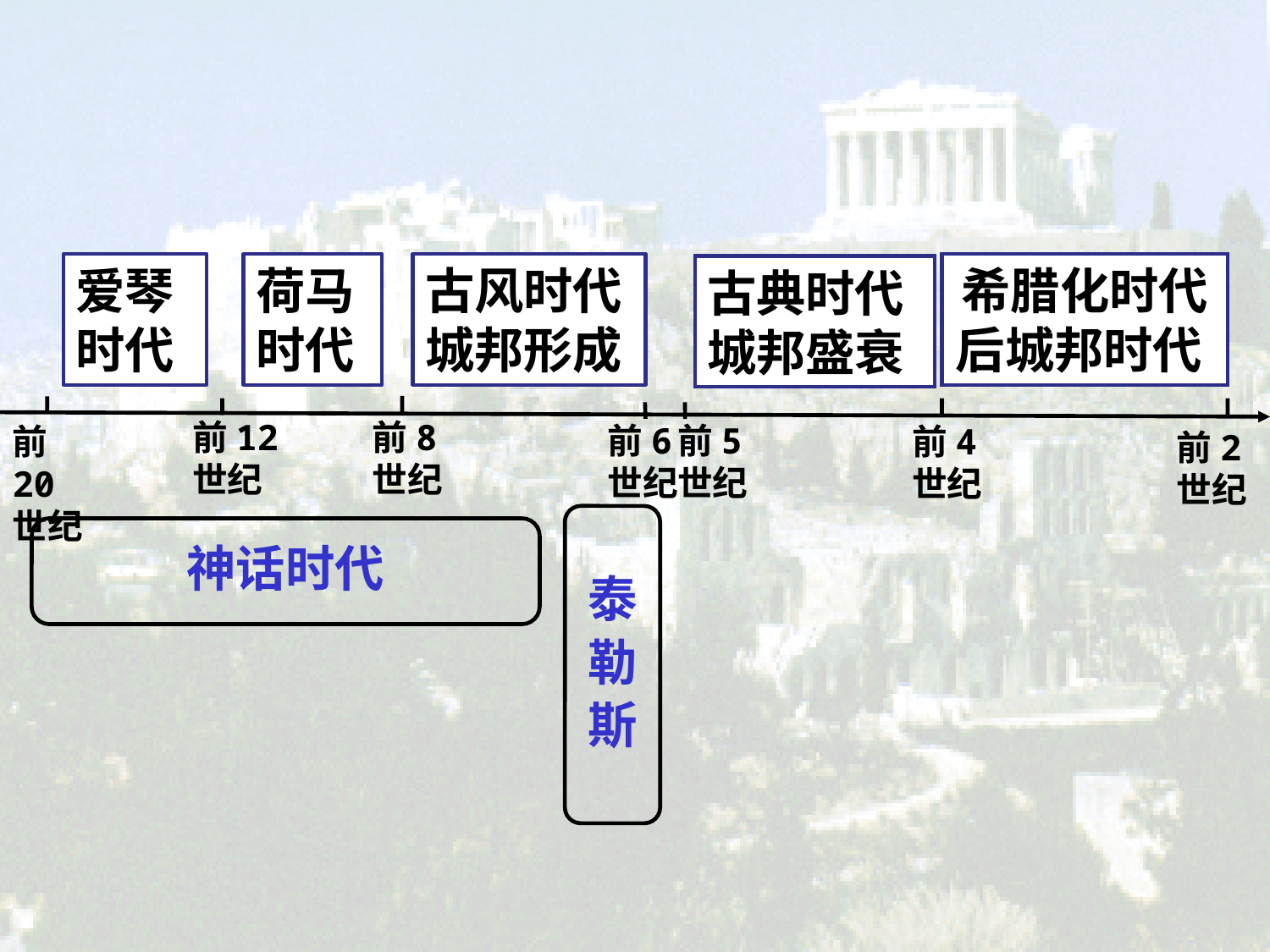

爱琴时代
荷马时代
古风时代
城邦形成
希腊化时代
后城邦时代
古典时代
城邦盛衰

前12世纪
前8世纪

前6世纪
前5世纪
前20世纪
前4世纪
前2世纪
泰
勒
斯
神话时代